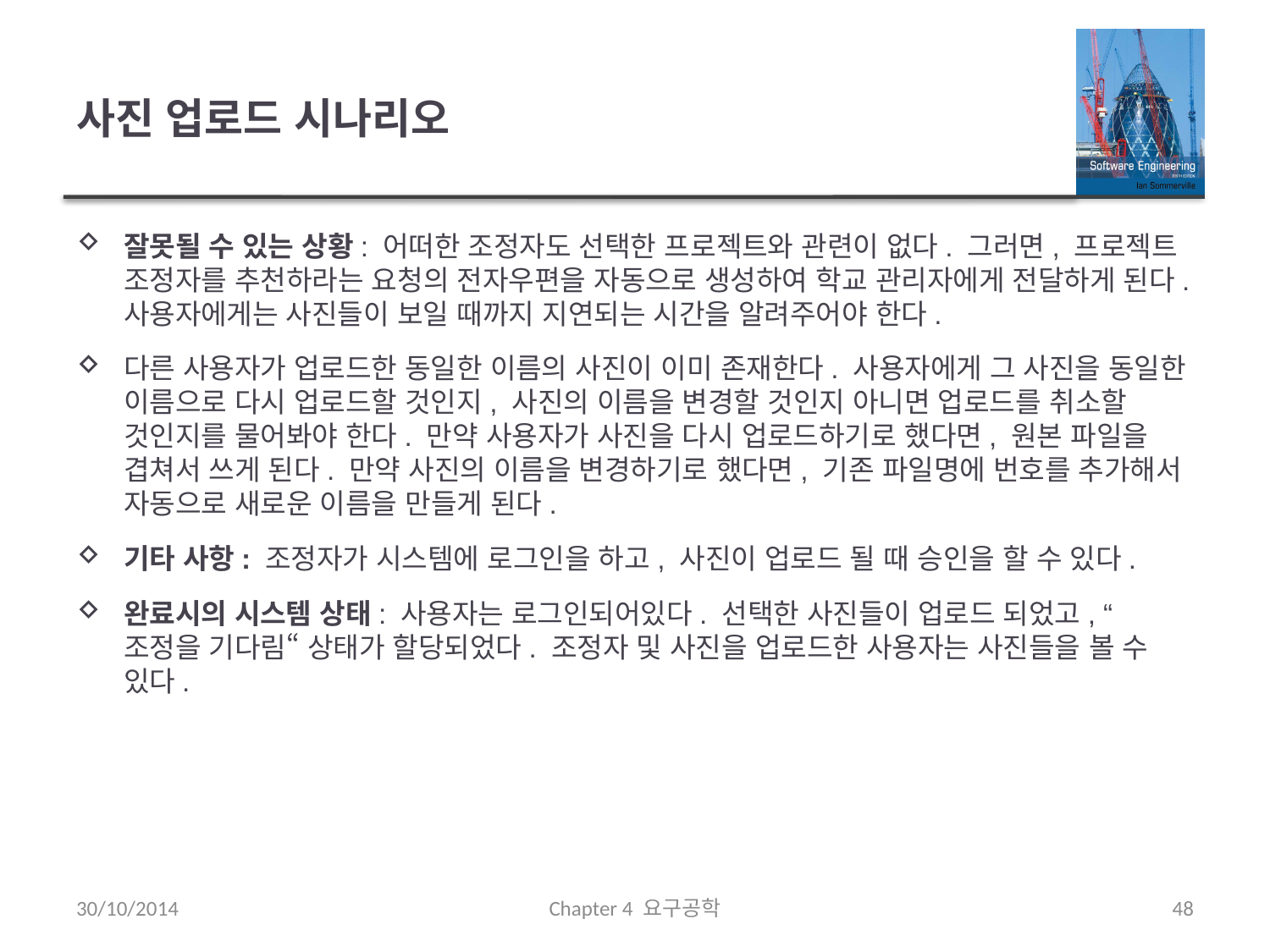

# 사진 업로드 시나리오
잘못될 수 있는 상황: 어떠한 조정자도 선택한 프로젝트와 관련이 없다. 그러면, 프로젝트 조정자를 추천하라는 요청의 전자우편을 자동으로 생성하여 학교 관리자에게 전달하게 된다. 사용자에게는 사진들이 보일 때까지 지연되는 시간을 알려주어야 한다.
다른 사용자가 업로드한 동일한 이름의 사진이 이미 존재한다. 사용자에게 그 사진을 동일한 이름으로 다시 업로드할 것인지, 사진의 이름을 변경할 것인지 아니면 업로드를 취소할 것인지를 물어봐야 한다. 만약 사용자가 사진을 다시 업로드하기로 했다면, 원본 파일을 겹쳐서 쓰게 된다. 만약 사진의 이름을 변경하기로 했다면, 기존 파일명에 번호를 추가해서 자동으로 새로운 이름을 만들게 된다.
기타 사항: 조정자가 시스템에 로그인을 하고, 사진이 업로드 될 때 승인을 할 수 있다.
완료시의 시스템 상태: 사용자는 로그인되어있다. 선택한 사진들이 업로드 되었고, “조정을 기다림“ 상태가 할당되었다. 조정자 및 사진을 업로드한 사용자는 사진들을 볼 수 있다.

30/10/2014
Chapter 4 요구공학
48